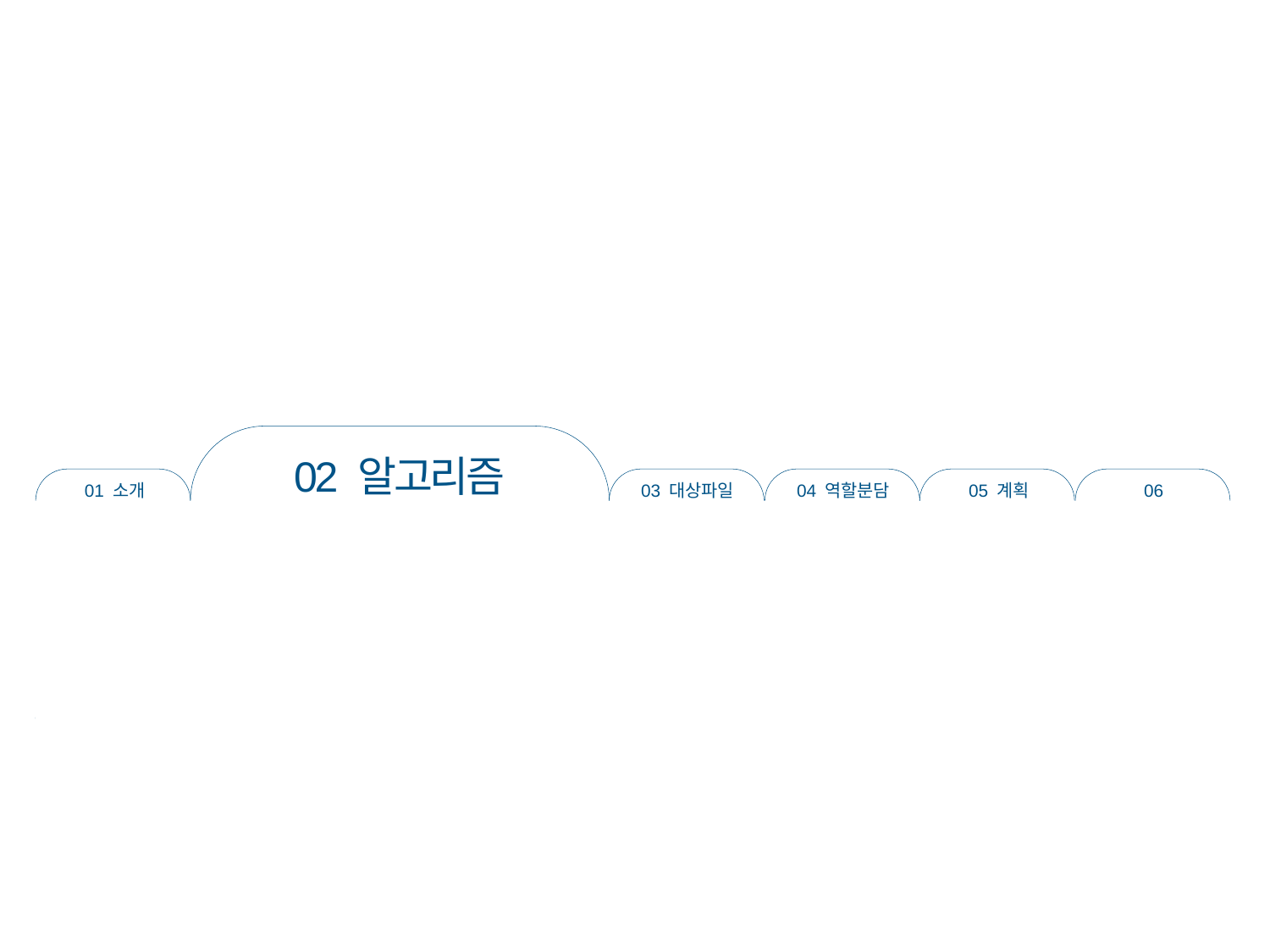

02 알고리즘
01 소개
03 대상파일
04 역할분담
05 계획
06